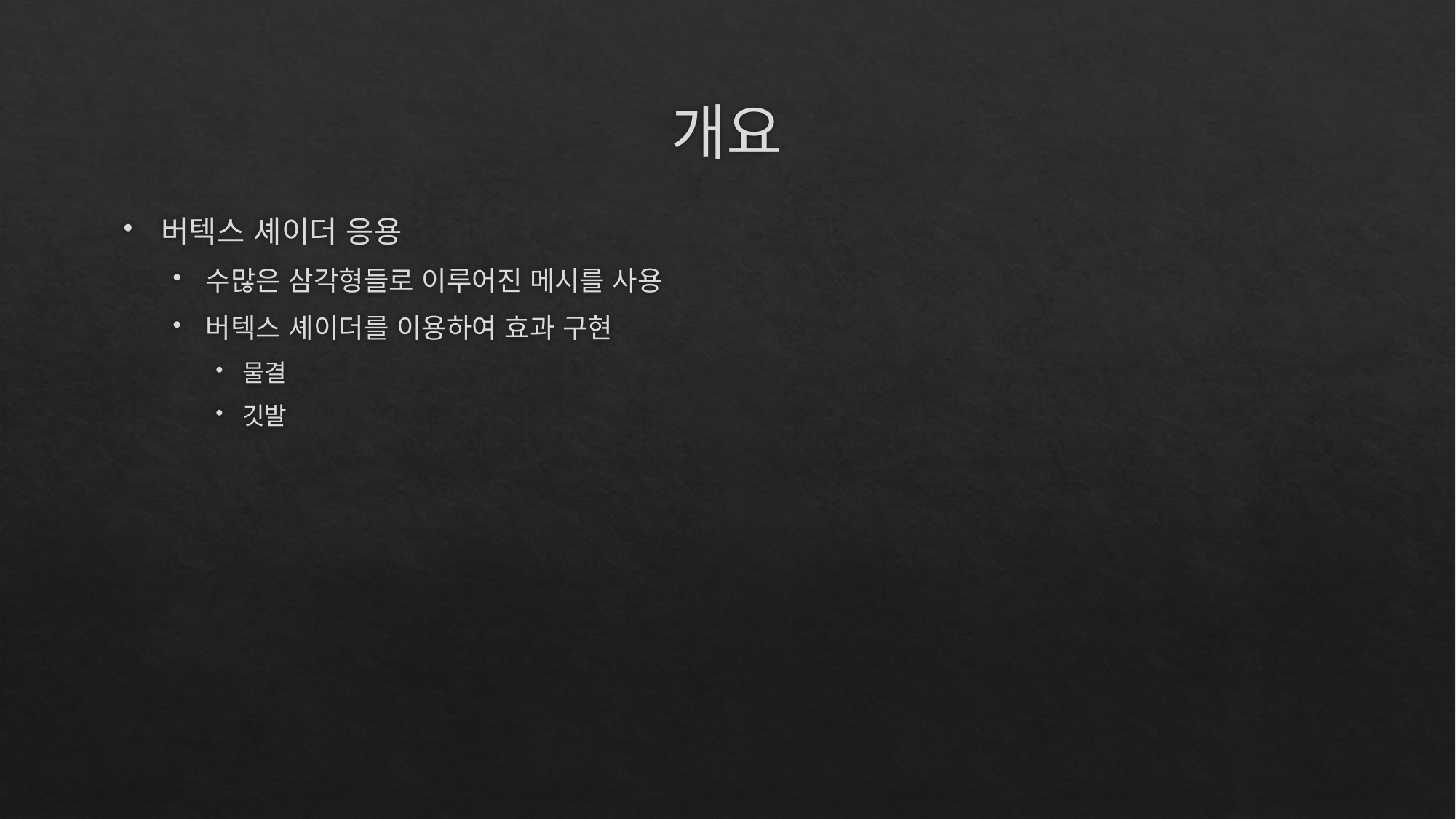

# 개요
버텍스 셰이더 응용
수많은 삼각형들로 이루어진 메시를 사용
버텍스 셰이더를 이용하여 효과 구현
물결
깃발